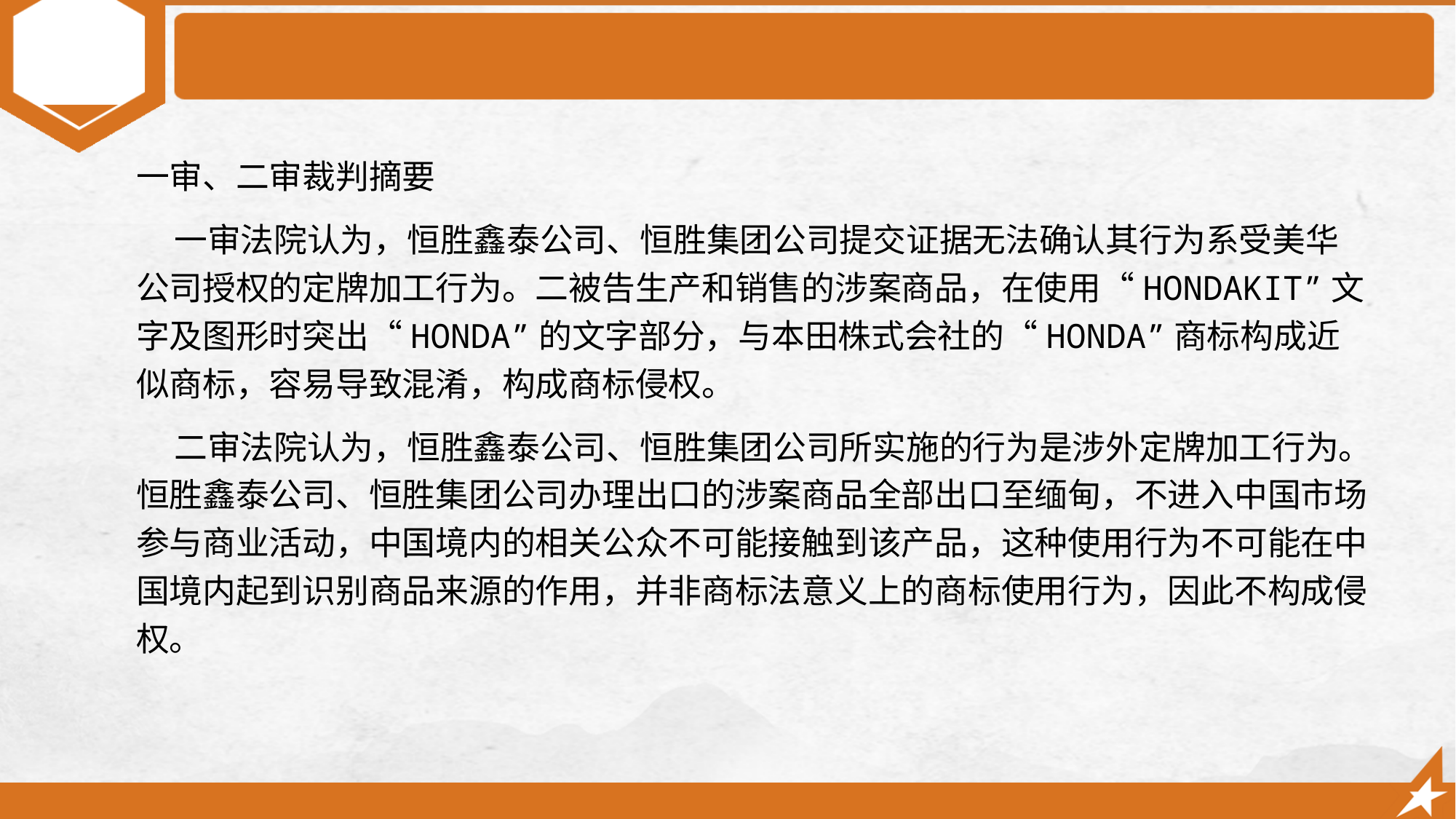

一审、二审裁判摘要
    一审法院认为，恒胜鑫泰公司、恒胜集团公司提交证据无法确认其行为系受美华公司授权的定牌加工行为。二被告生产和销售的涉案商品，在使用“HONDAKIT”文字及图形时突出“HONDA”的文字部分，与本田株式会社的“HONDA”商标构成近似商标，容易导致混淆，构成商标侵权。
    二审法院认为，恒胜鑫泰公司、恒胜集团公司所实施的行为是涉外定牌加工行为。恒胜鑫泰公司、恒胜集团公司办理出口的涉案商品全部出口至缅甸，不进入中国市场参与商业活动，中国境内的相关公众不可能接触到该产品，这种使用行为不可能在中国境内起到识别商品来源的作用，并非商标法意义上的商标使用行为，因此不构成侵权。